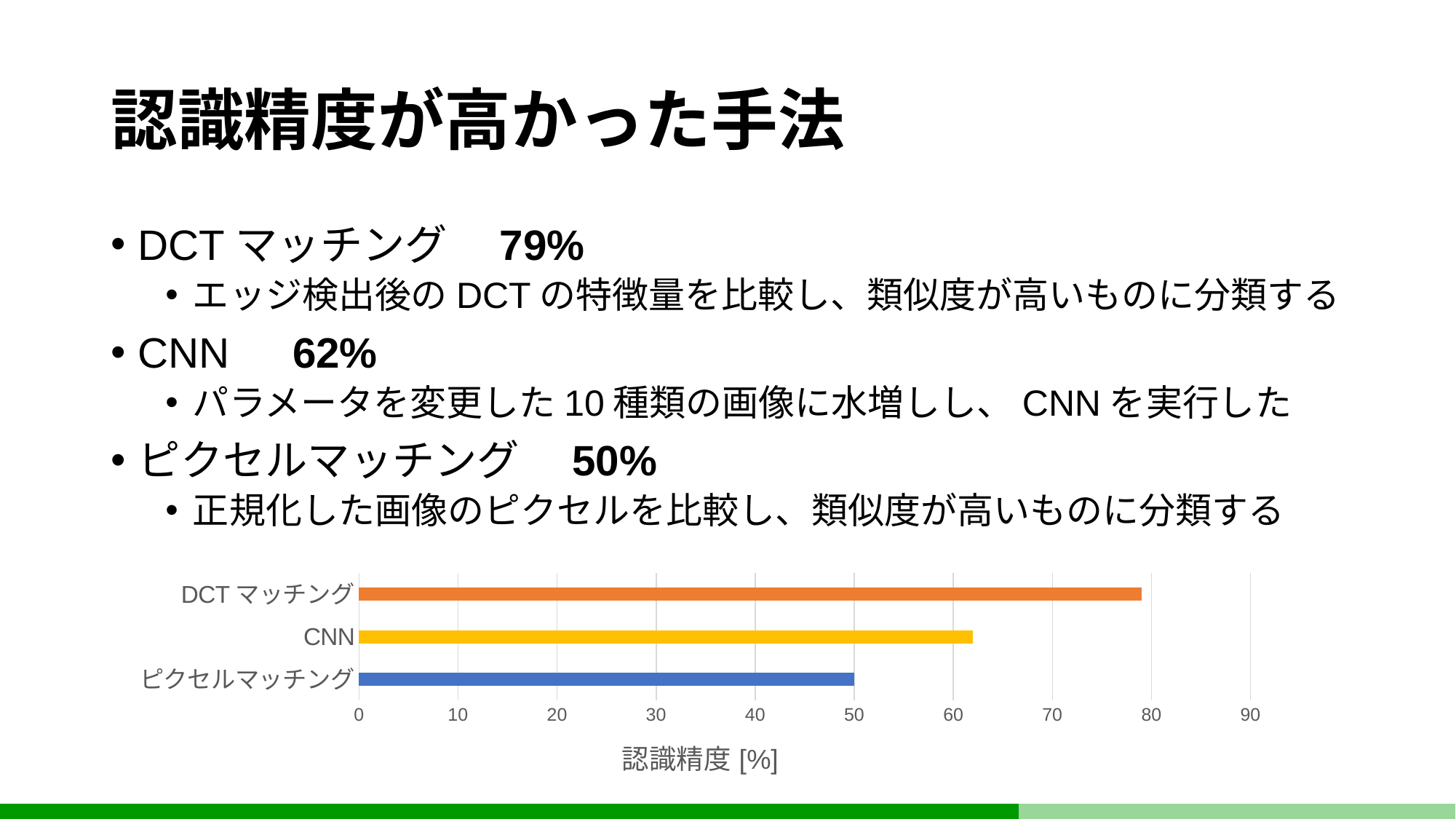

# 認識精度が高かった手法
DCTマッチング　79%
エッジ検出後のDCTの特徴量を比較し、類似度が高いものに分類する
CNN　62%
パラメータを変更した10種類の画像に水増しし、CNNを実行した
ピクセルマッチング　50%
正規化した画像のピクセルを比較し、類似度が高いものに分類する

### Chart

| Category |  |
|---|---|
| ピクセルマッチング | 50.0 |
| CNN | 62.0 |
| DCTマッチング | 79.0 |